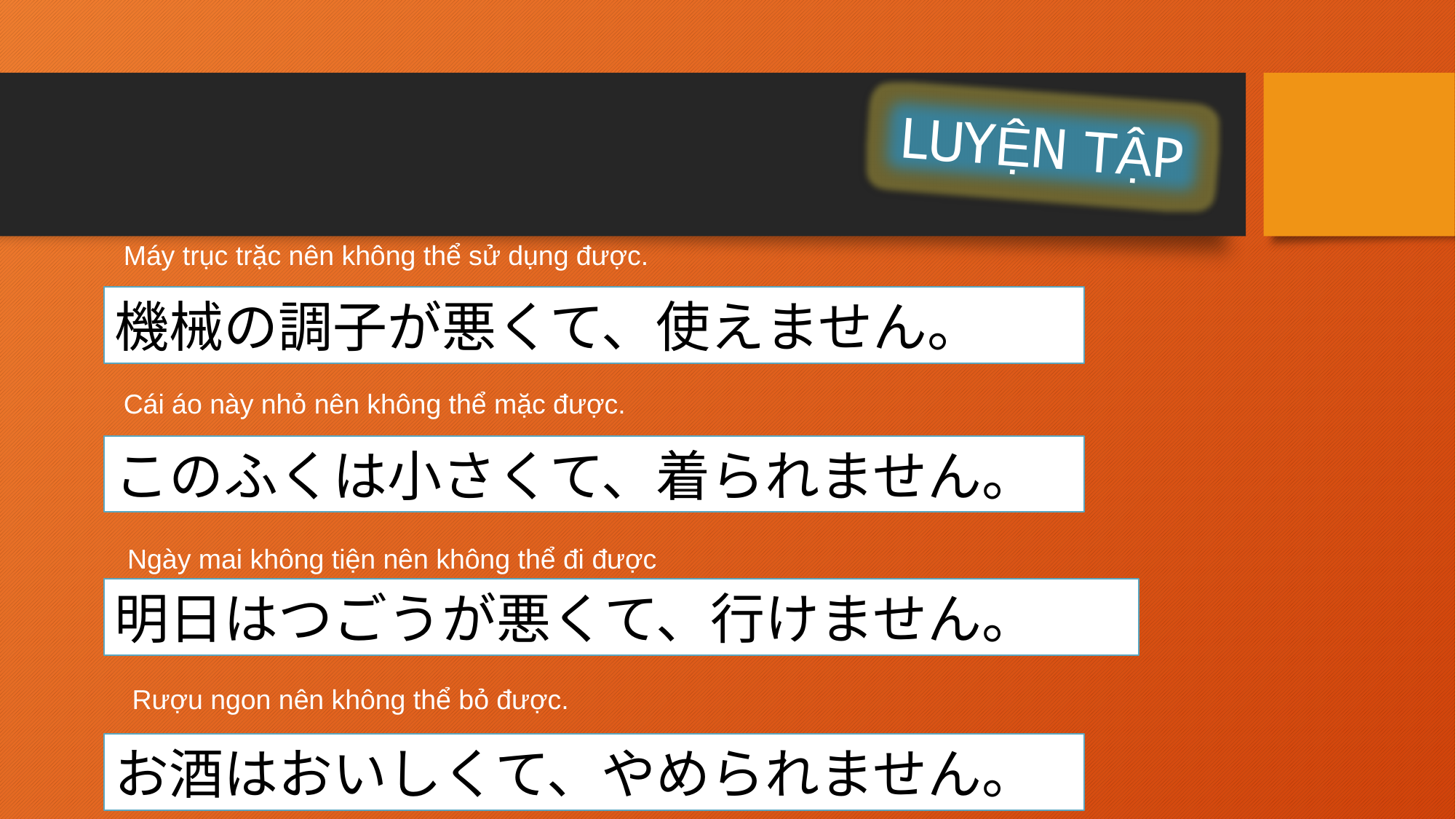

LUYỆN TẬP
Máy trục trặc nên không thể sử dụng được.
機械の調子が悪くて、使えません。
Cái áo này nhỏ nên không thể mặc được.
このふくは小さくて、着られません。
Ngày mai không tiện nên không thể đi được
明日はつごうが悪くて、行けません。
Rượu ngon nên không thể bỏ được.
お酒はおいしくて、やめられません。